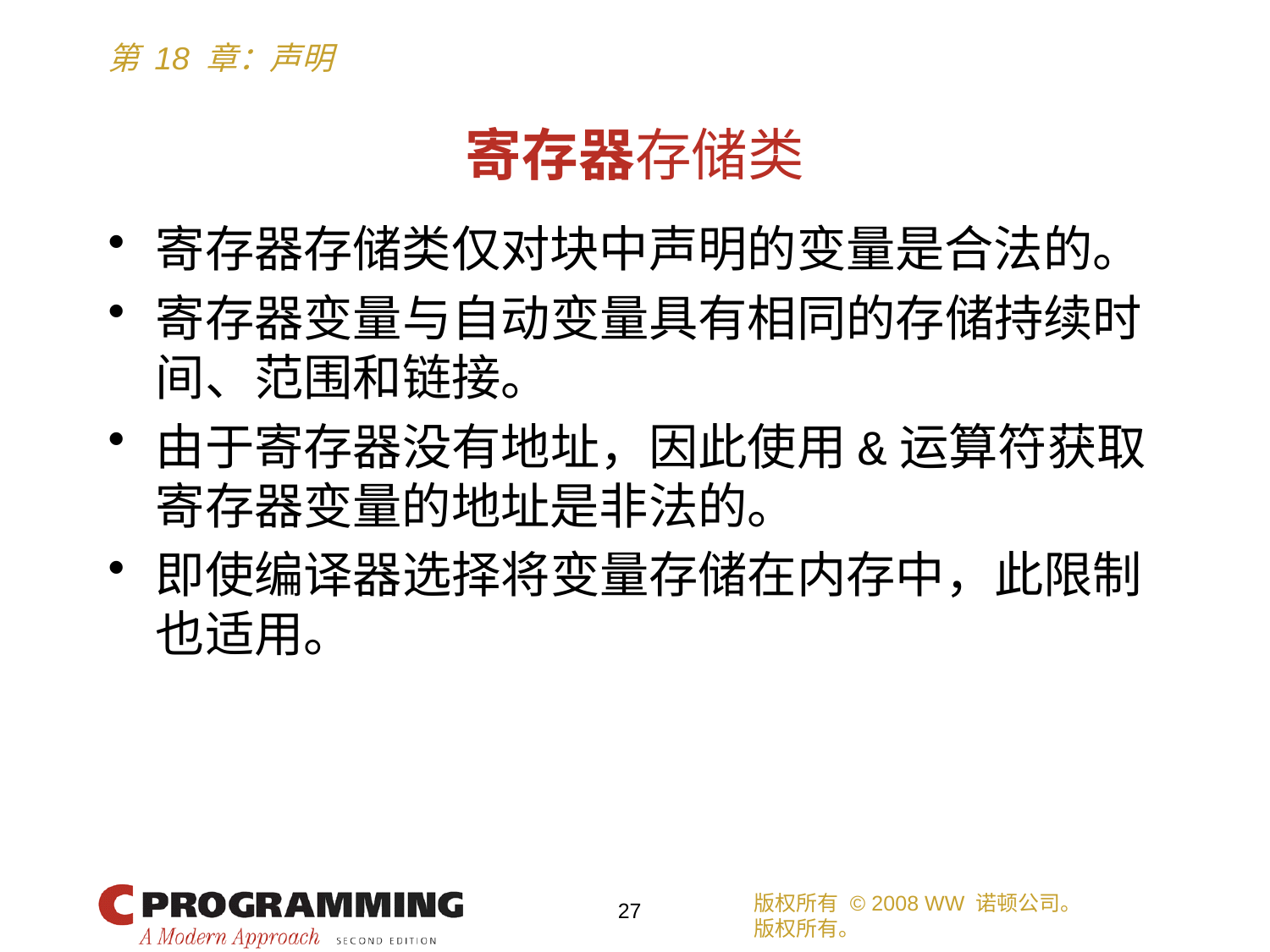

# 寄存器存储类
寄存器存储类仅对块中声明的变量是合法的。
寄存器变量与自动变量具有相同的存储持续时间、范围和链接。
由于寄存器没有地址，因此使用&运算符获取寄存器变量的地址是非法的。
即使编译器选择将变量存储在内存中，此限制也适用。
版权所有 © 2008 WW 诺顿公司。
版权所有。
27